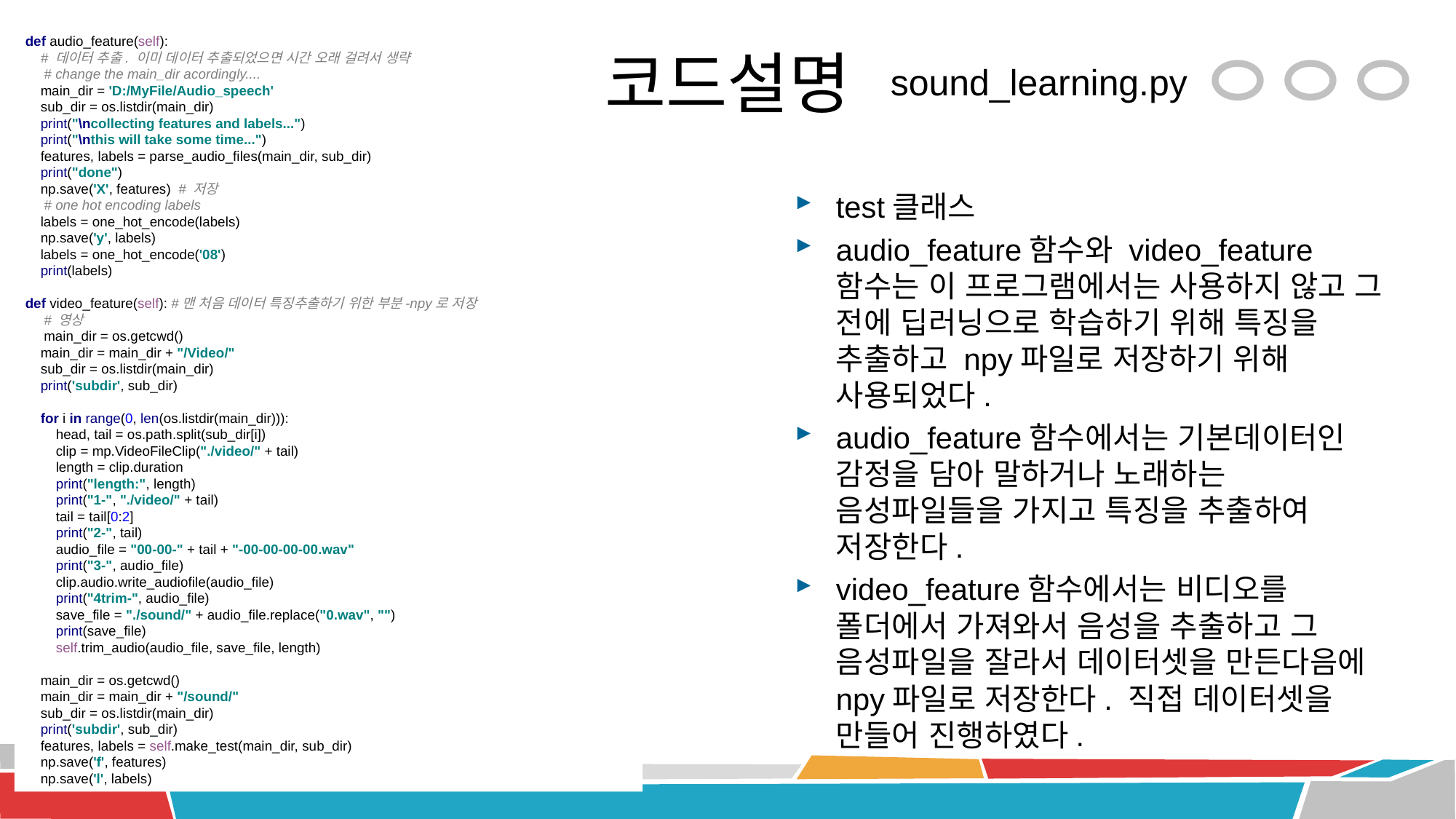

# 코드설명
def audio_feature(self):
    # 데이터 추출. 이미 데이터 추출되었으면 시간 오래 걸려서 생략
    # change the main_dir acordingly....
    main_dir = 'D:/MyFile/Audio_speech'
    sub_dir = os.listdir(main_dir)
    print("\ncollecting features and labels...")
    print("\nthis will take some time...")
    features, labels = parse_audio_files(main_dir, sub_dir)
    print("done")
    np.save('X', features)  # 저장
    # one hot encoding labels
    labels = one_hot_encode(labels)
    np.save('y', labels)
    labels = one_hot_encode('08')
    print(labels)
def video_feature(self): #맨 처음 데이터 특징추출하기 위한 부분-npy로 저장
    # 영상
    main_dir = os.getcwd()
    main_dir = main_dir + "/Video/"
    sub_dir = os.listdir(main_dir)
    print('subdir', sub_dir)
    for i in range(0, len(os.listdir(main_dir))):
        head, tail = os.path.split(sub_dir[i])
        clip = mp.VideoFileClip("./video/" + tail)
        length = clip.duration
        print("length:", length)
        print("1-", "./video/" + tail)
        tail = tail[0:2]
        print("2-", tail)
        audio_file = "00-00-" + tail + "-00-00-00-00.wav"
        print("3-", audio_file)
        clip.audio.write_audiofile(audio_file)
        print("4trim-", audio_file)
        save_file = "./sound/" + audio_file.replace("0.wav", "")
        print(save_file)
        self.trim_audio(audio_file, save_file, length)
    main_dir = os.getcwd()
    main_dir = main_dir + "/sound/"
    sub_dir = os.listdir(main_dir)
    print('subdir', sub_dir)
    features, labels = self.make_test(main_dir, sub_dir)
    np.save('f', features)
    np.save('l', labels)
sound_learning.py
test클래스
audio_feature함수와 video_feature함수는 이 프로그램에서는 사용하지 않고 그 전에 딥러닝으로 학습하기 위해 특징을 추출하고 npy파일로 저장하기 위해 사용되었다.
audio_feature함수에서는 기본데이터인 감정을 담아 말하거나 노래하는 음성파일들을 가지고 특징을 추출하여 저장한다.
video_feature함수에서는 비디오를 폴더에서 가져와서 음성을 추출하고 그 음성파일을 잘라서 데이터셋을 만든다음에 npy파일로 저장한다. 직접 데이터셋을 만들어 진행하였다.